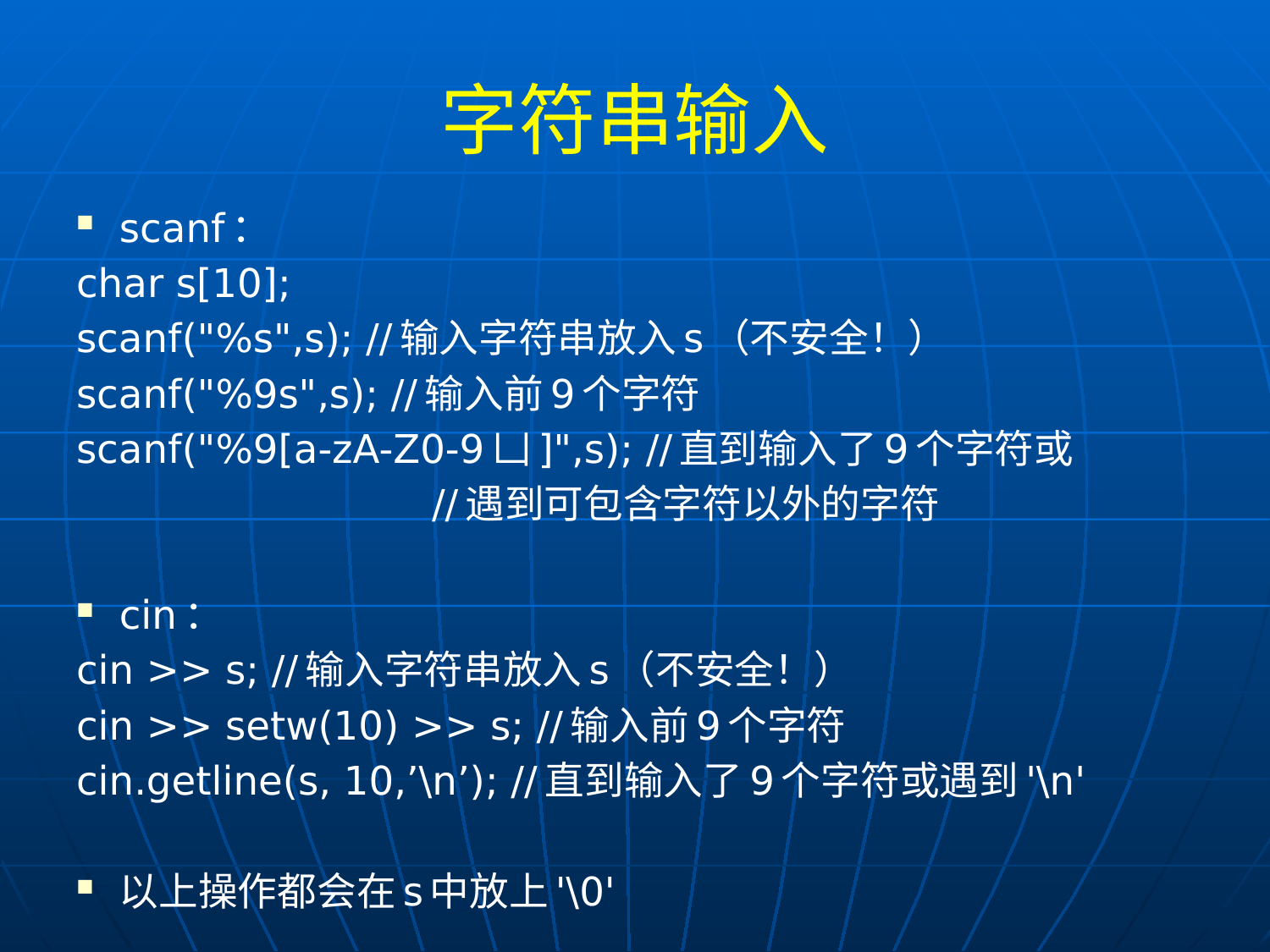

# 字符串输入
scanf：
char s[10];
scanf("%s",s); //输入字符串放入s（不安全！）
scanf("%9s",s); //输入前9个字符
scanf("%9[a-zA-Z0-9凵]",s); //直到输入了9个字符或
		 		//遇到可包含字符以外的字符

cin：
cin >> s; //输入字符串放入s（不安全！）
cin >> setw(10) >> s; //输入前9个字符
cin.getline(s, 10,’\n’); //直到输入了9个字符或遇到'\n'

以上操作都会在s中放上'\0'